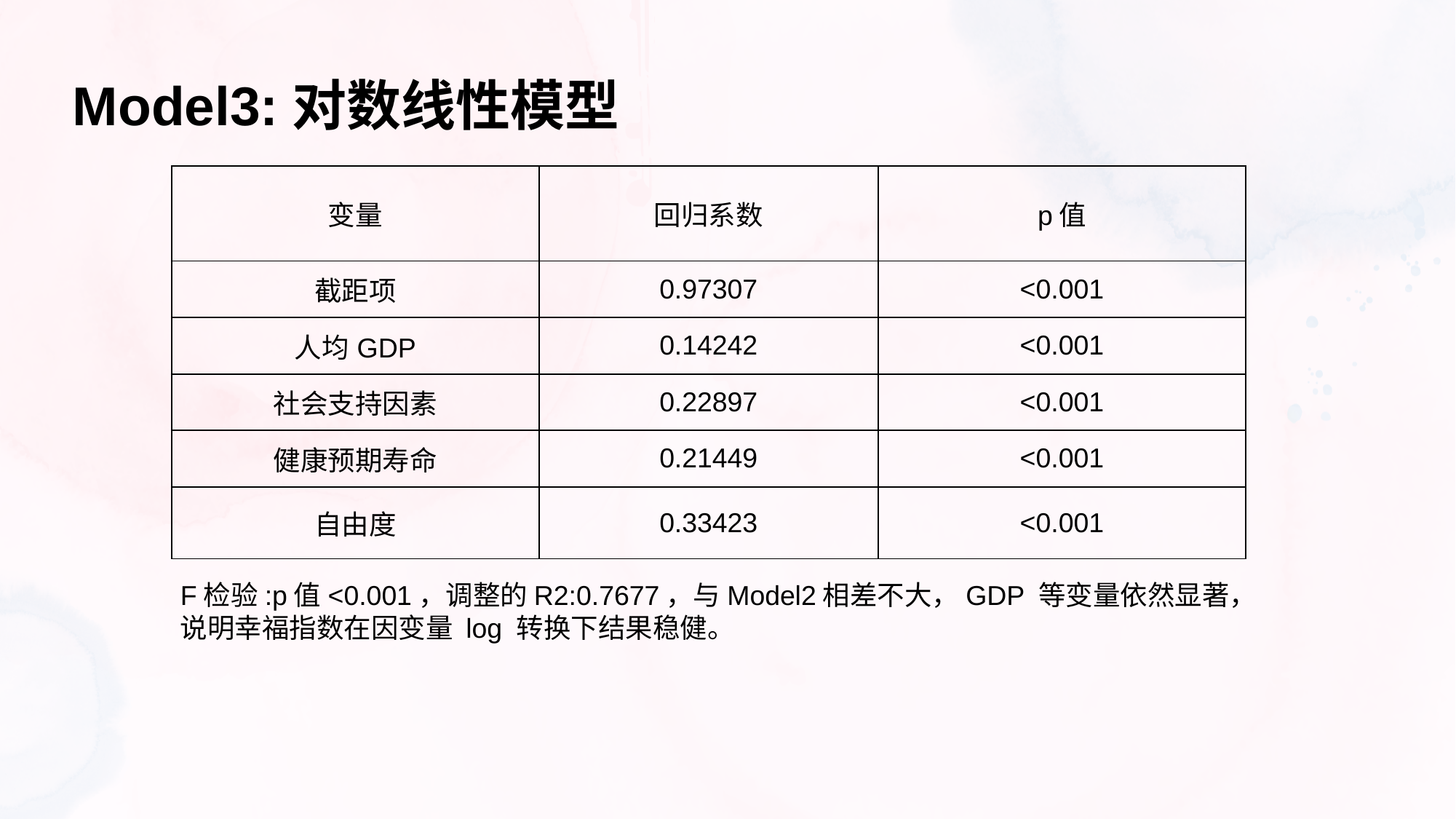

Model3:对数线性模型
| 变量 | 回归系数 | p值 |
| --- | --- | --- |
| 截距项 | 0.97307 | <0.001 |
| 人均GDP | 0.14242 | <0.001 |
| 社会支持因素 | 0.22897 | <0.001 |
| 健康预期寿命 | 0.21449 | <0.001 |
| 自由度 | 0.33423 | <0.001 |
F检验:p值<0.001，调整的R2:0.7677，与Model2相差不大，GDP 等变量依然显著，说明幸福指数在因变量 log 转换下结果稳健。